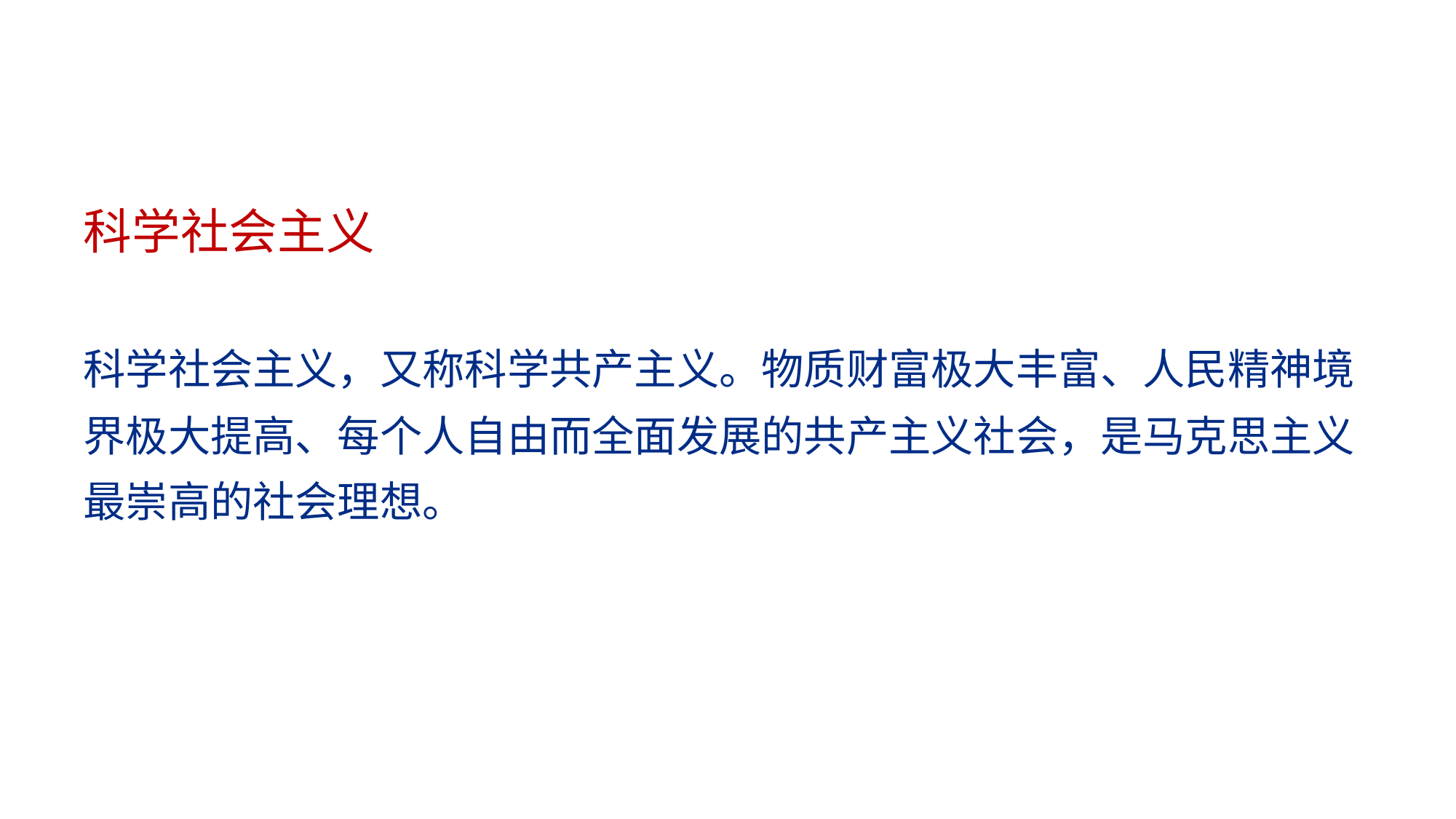

#
科学社会主义

科学社会主义，又称科学共产主义。物质财富极大丰富、人民精神境界极大提高、每个人自由而全面发展的共产主义社会，是马克思主义最崇高的社会理想。